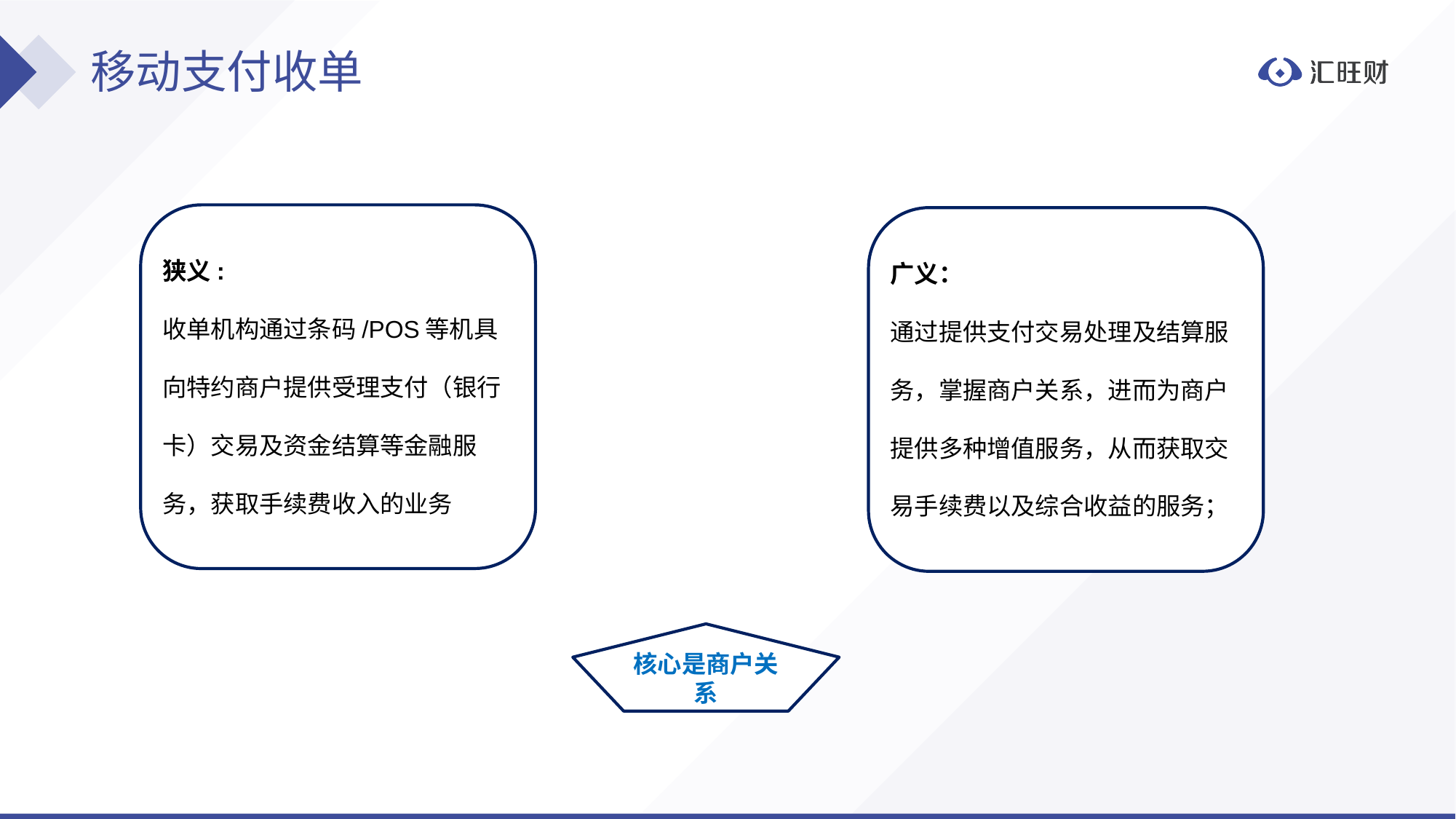

移动支付收单
狭义:
收单机构通过条码/POS等机具向特约商户提供受理支付（银行卡）交易及资金结算等金融服务，获取手续费收入的业务

广义：
通过提供支付交易处理及结算服务，掌握商户关系，进而为商户提供多种增值服务，从而获取交易手续费以及综合收益的服务；

核心是商户关系